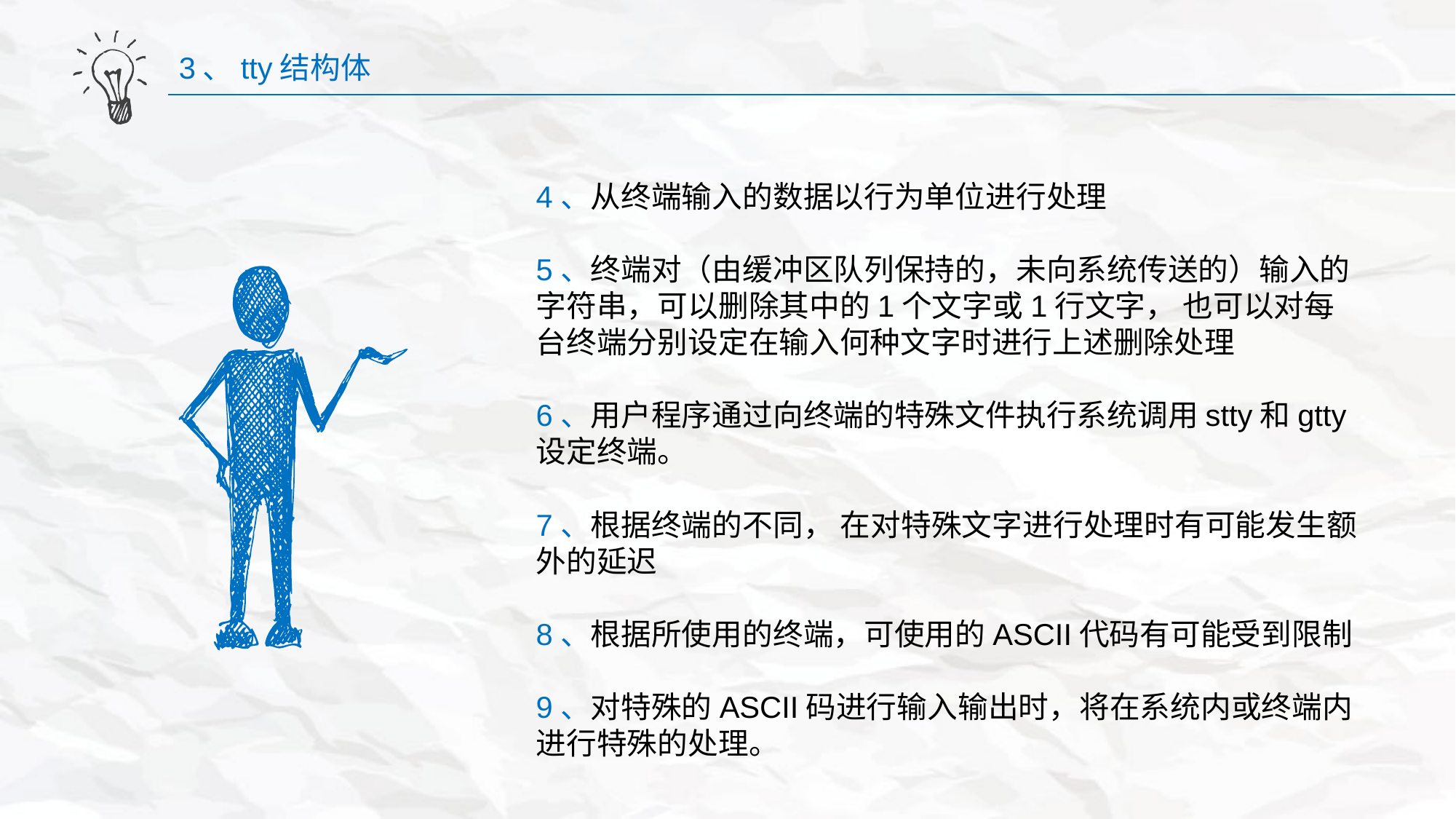

3、tty结构体
4、从终端输入的数据以行为单位进行处理

5、终端对（由缓冲区队列保持的，未向系统传送的）输入的字符串，可以删除其中的1个文字或1行文字， 也可以对每台终端分别设定在输入何种文字时进行上述删除处理

6、用户程序通过向终端的特殊文件执行系统调用stty和gtty设定终端。

7、根据终端的不同， 在对特殊文字进行处理时有可能发生额外的延迟

8、根据所使用的终端，可使用的ASCII代码有可能受到限制

9、对特殊的ASCII码进行输入输出时，将在系统内或终端内进行特殊的处理。